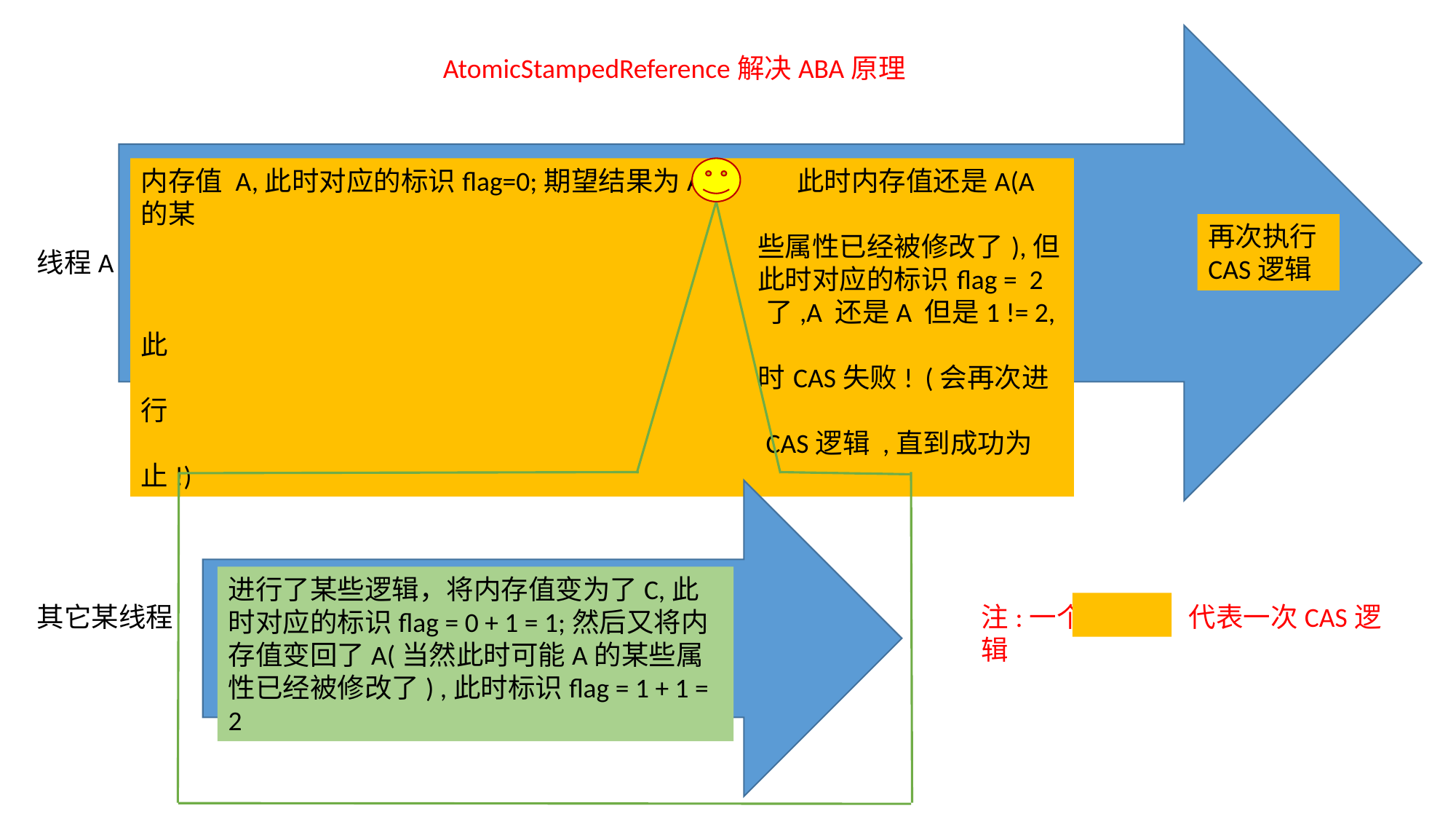

AtomicStampedReference解决ABA原理
内存值 A,此时对应的标识flag=0;期望结果为A;             此时内存值还是A(A的某
                                                                                                    些属性已经被修改了),但
                                                                                                    此时对应的标识flag =  2
                                                                                                    了,A 还是A 但是1 != 2,此
                                                                                                    时CAS失败!  (会再次进行
                                                                                                    CAS逻辑 ,直到成功为止!)

再次执行CAS逻辑
线程A

进行了某些逻辑，将内存值变为了C,此时对应的标识flag = 0 + 1 = 1;然后又将内存值变回了A(当然此时可能A的某些属性已经被修改了) ,此时标识flag = 1 + 1 = 2

注:一个                 代表一次CAS逻辑
其它某线程